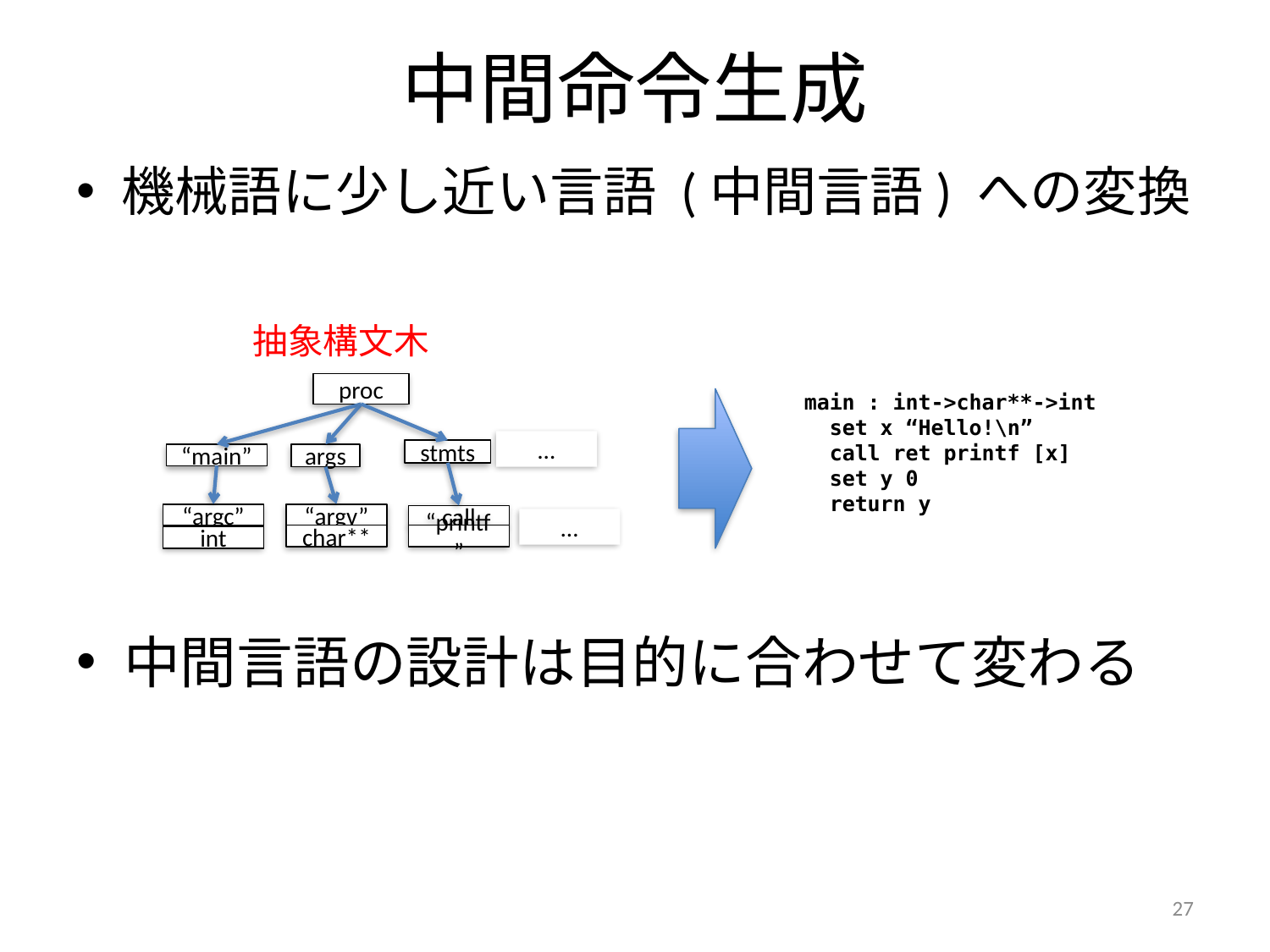

# 中間命令生成
機械語に少し近い言語 (中間言語) への変換
抽象構文木
proc
main : int->char**->int
  set x “Hello!\n”
  call ret printf [x]
  set y 0
  return y

…
stmts
args
“main”
“argc”
“argv”
call
…
char**
“printf”
int
中間言語の設計は目的に合わせて変わる
27